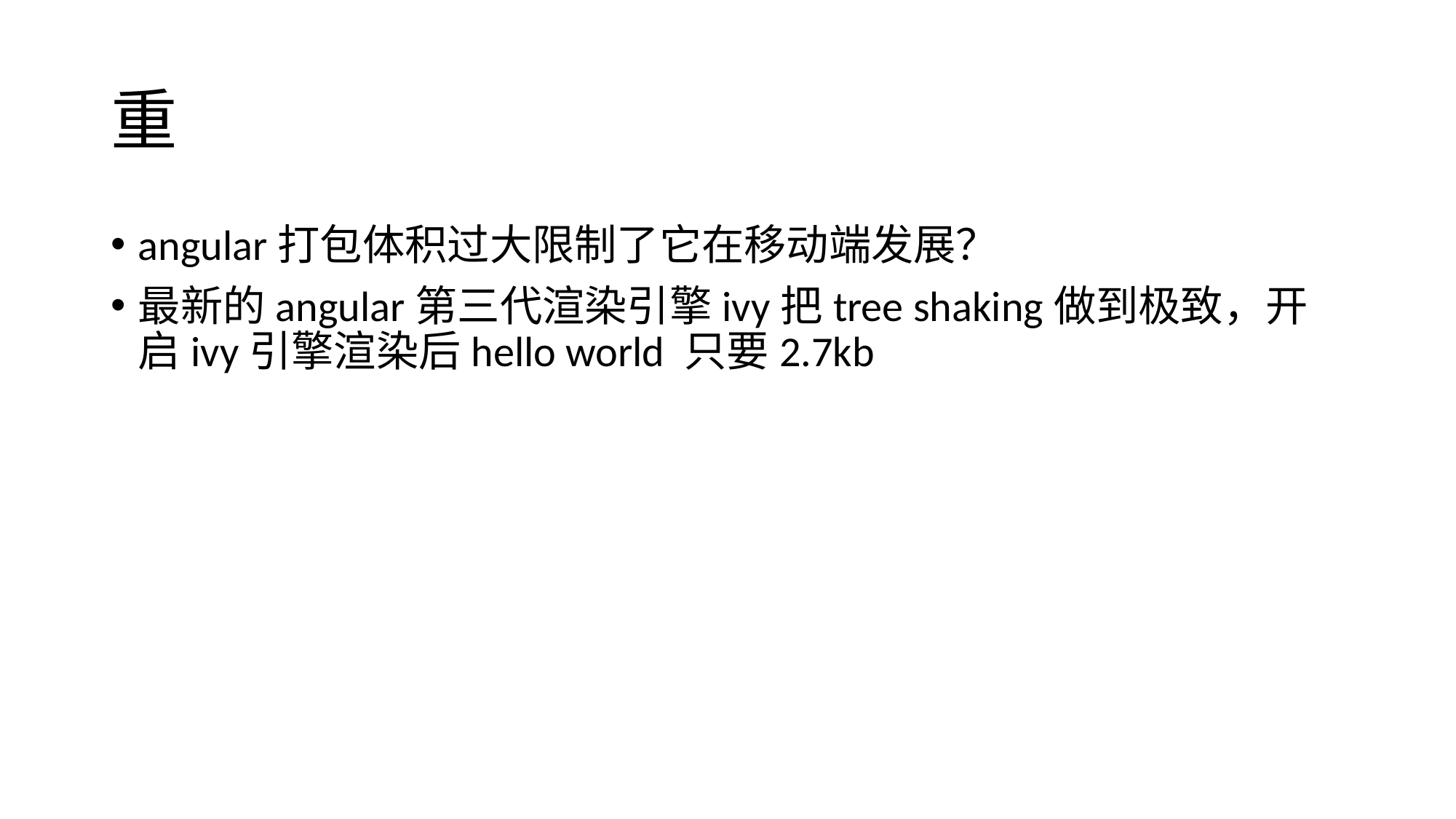

# 重
angular打包体积过大限制了它在移动端发展？
最新的angular第三代渲染引擎ivy把tree shaking做到极致，开启ivy引擎渲染后hello world 只要2.7kb